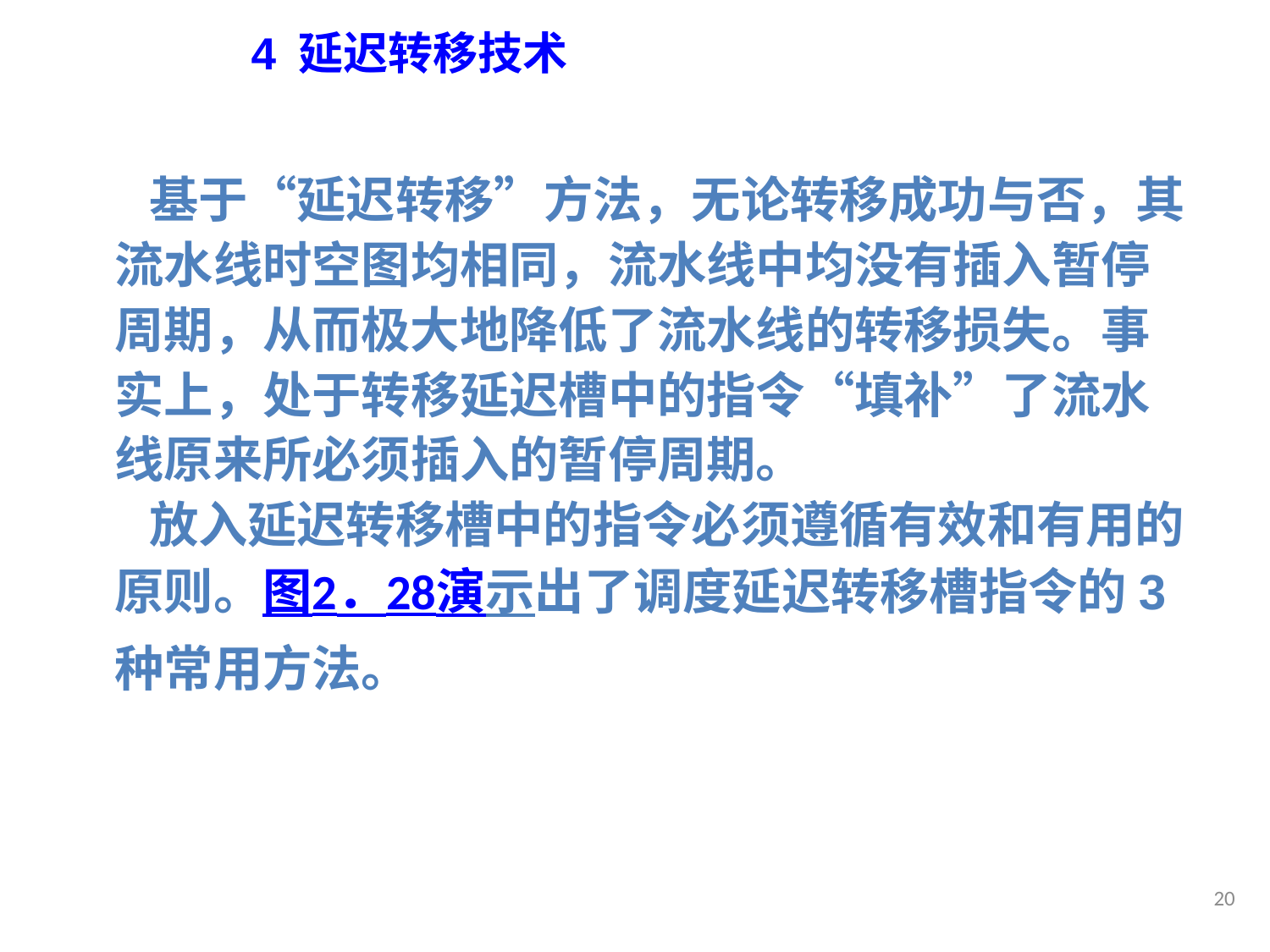

# 4 延迟转移技术
  基于“延迟转移”方法，无论转移成功与否，其流水线时空图均相同，流水线中均没有插入暂停周期，从而极大地降低了流水线的转移损失。事实上，处于转移延迟槽中的指令“填补”了流水线原来所必须插入的暂停周期。
  放入延迟转移槽中的指令必须遵循有效和有用的原则。图2．28演示出了调度延迟转移槽指令的3种常用方法。

20